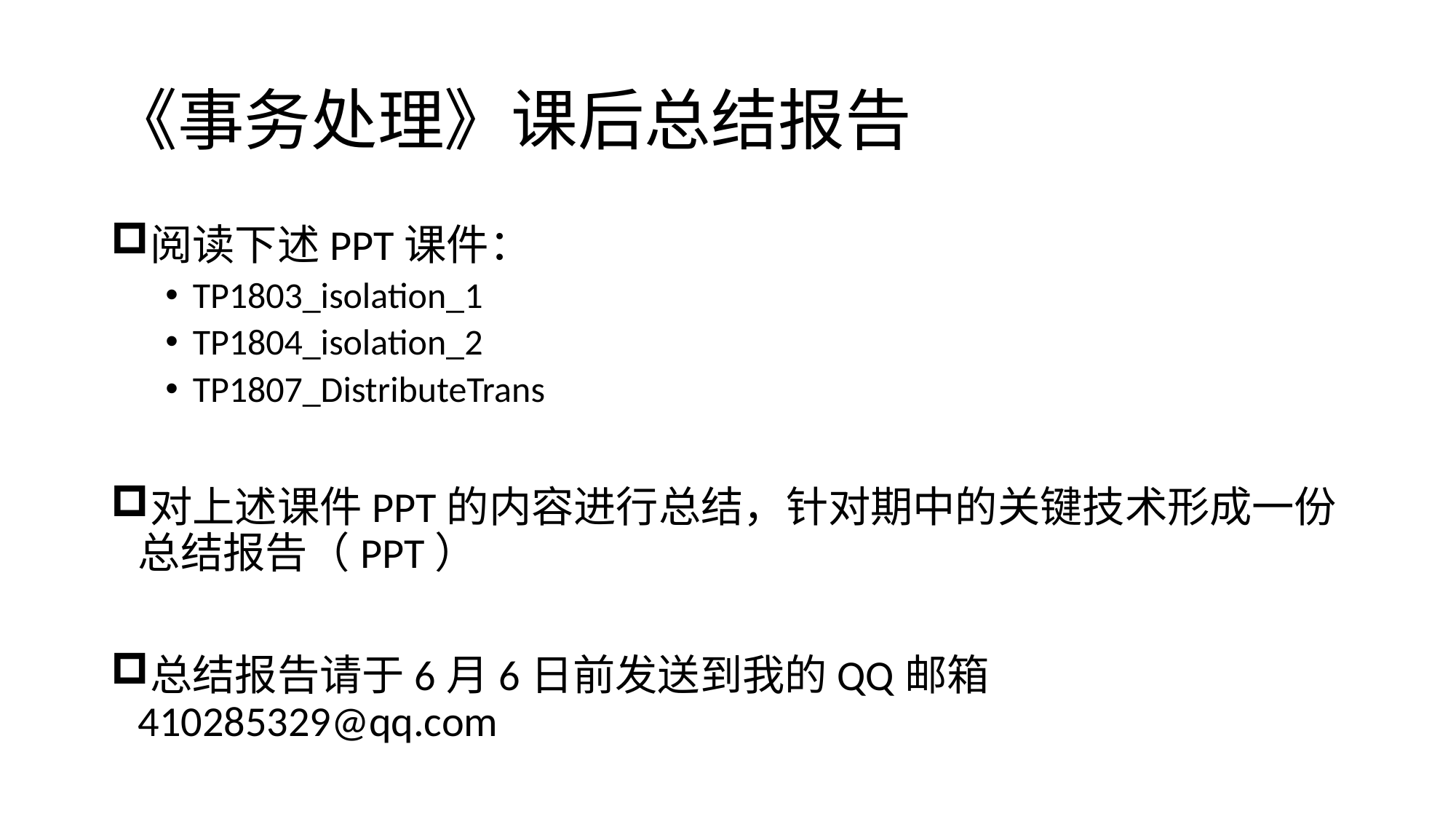

# 《事务处理》课后总结报告
阅读下述PPT课件：
TP1803_isolation_1
TP1804_isolation_2
TP1807_DistributeTrans

对上述课件PPT的内容进行总结，针对期中的关键技术形成一份总结报告（PPT）

总结报告请于6月6日前发送到我的QQ邮箱 410285329@qq.com